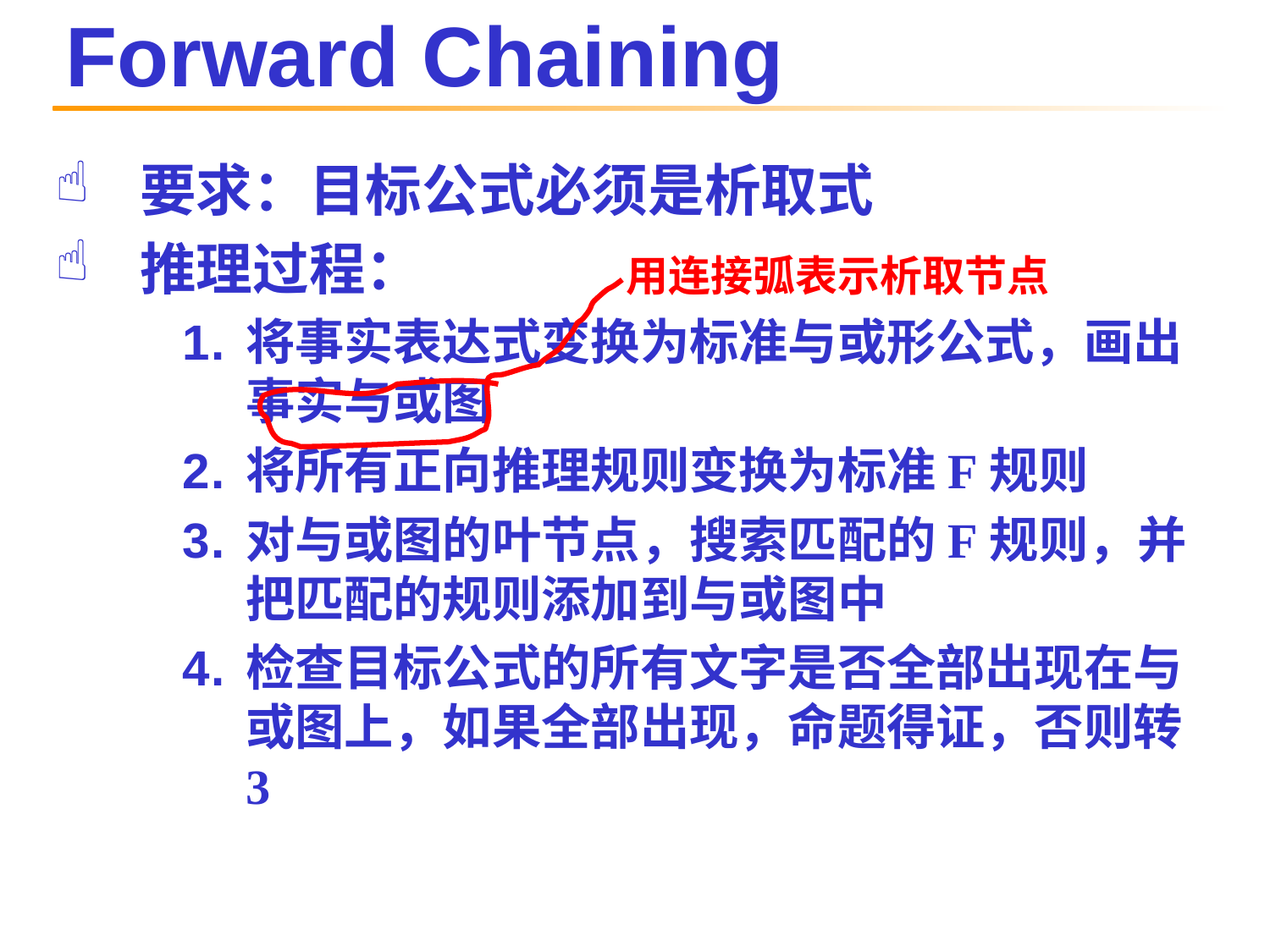

# Forward Chaining
要求：目标公式必须是析取式
推理过程：
将事实表达式变换为标准与或形公式，画出事实与或图
将所有正向推理规则变换为标准F规则
对与或图的叶节点，搜索匹配的F规则，并把匹配的规则添加到与或图中
检查目标公式的所有文字是否全部出现在与或图上，如果全部出现，命题得证，否则转3
用连接弧表示析取节点